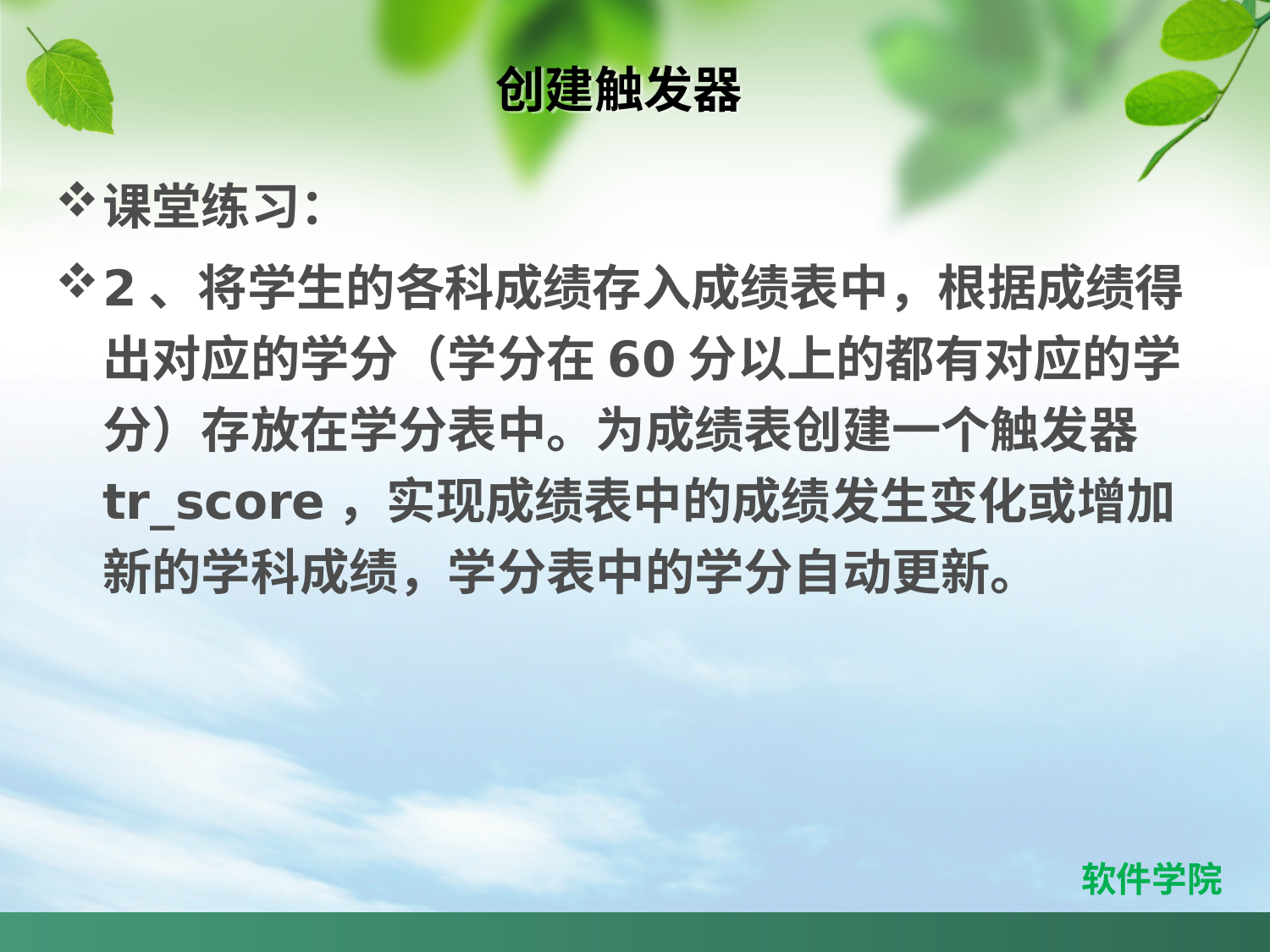

# 创建触发器
课堂练习：
2、将学生的各科成绩存入成绩表中，根据成绩得出对应的学分（学分在60分以上的都有对应的学分）存放在学分表中。为成绩表创建一个触发器tr_score，实现成绩表中的成绩发生变化或增加新的学科成绩，学分表中的学分自动更新。